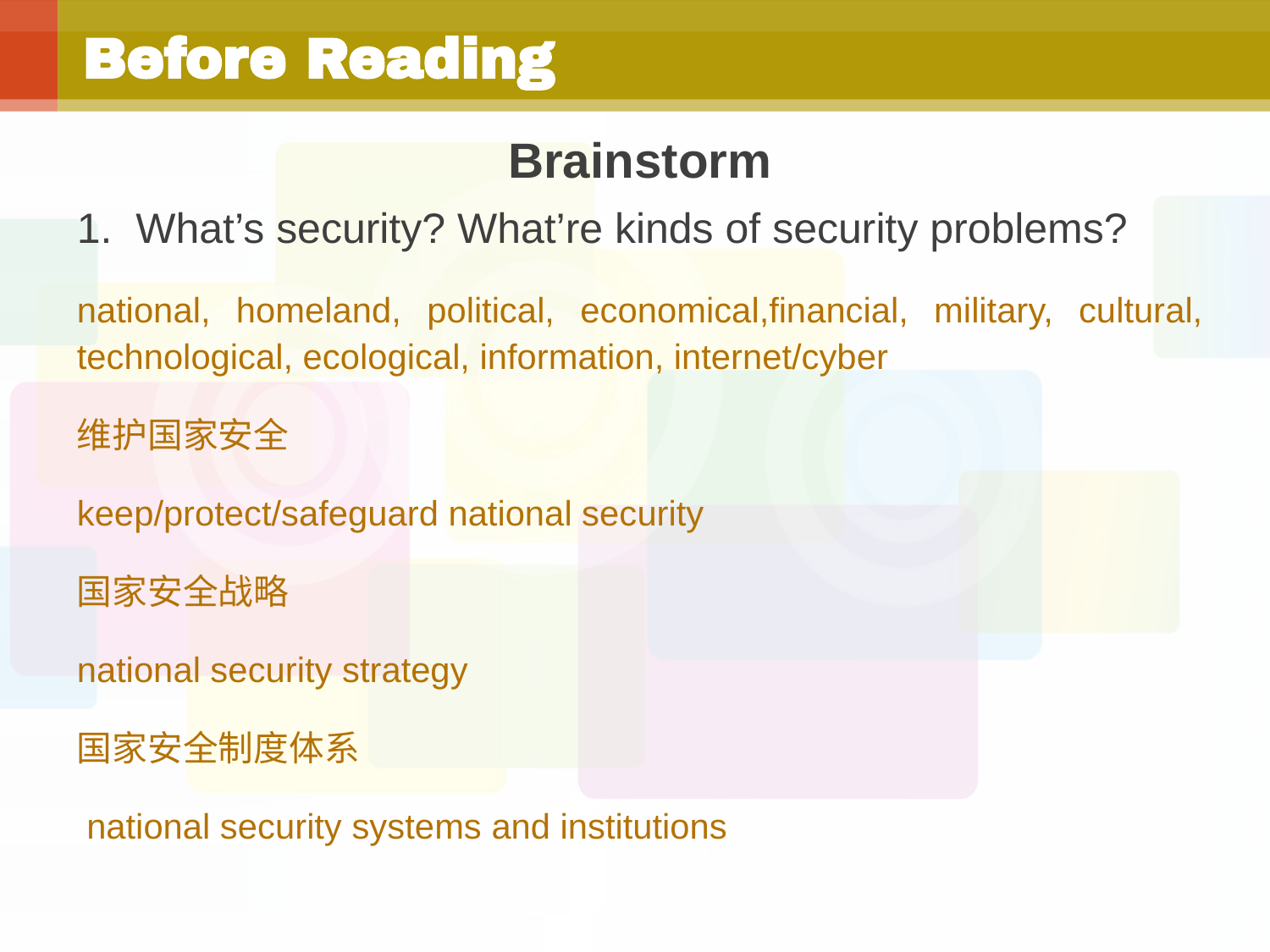

# Before Reading
Brainstorm
1.  What’s security? What’re kinds of security problems?
national, homeland, political, economical,financial, military, cultural, technological, ecological, information, internet/cyber
维护国家安全
keep/protect/safeguard national security
国家安全战略
national security strategy
国家安全制度体系
 national security systems and institutions